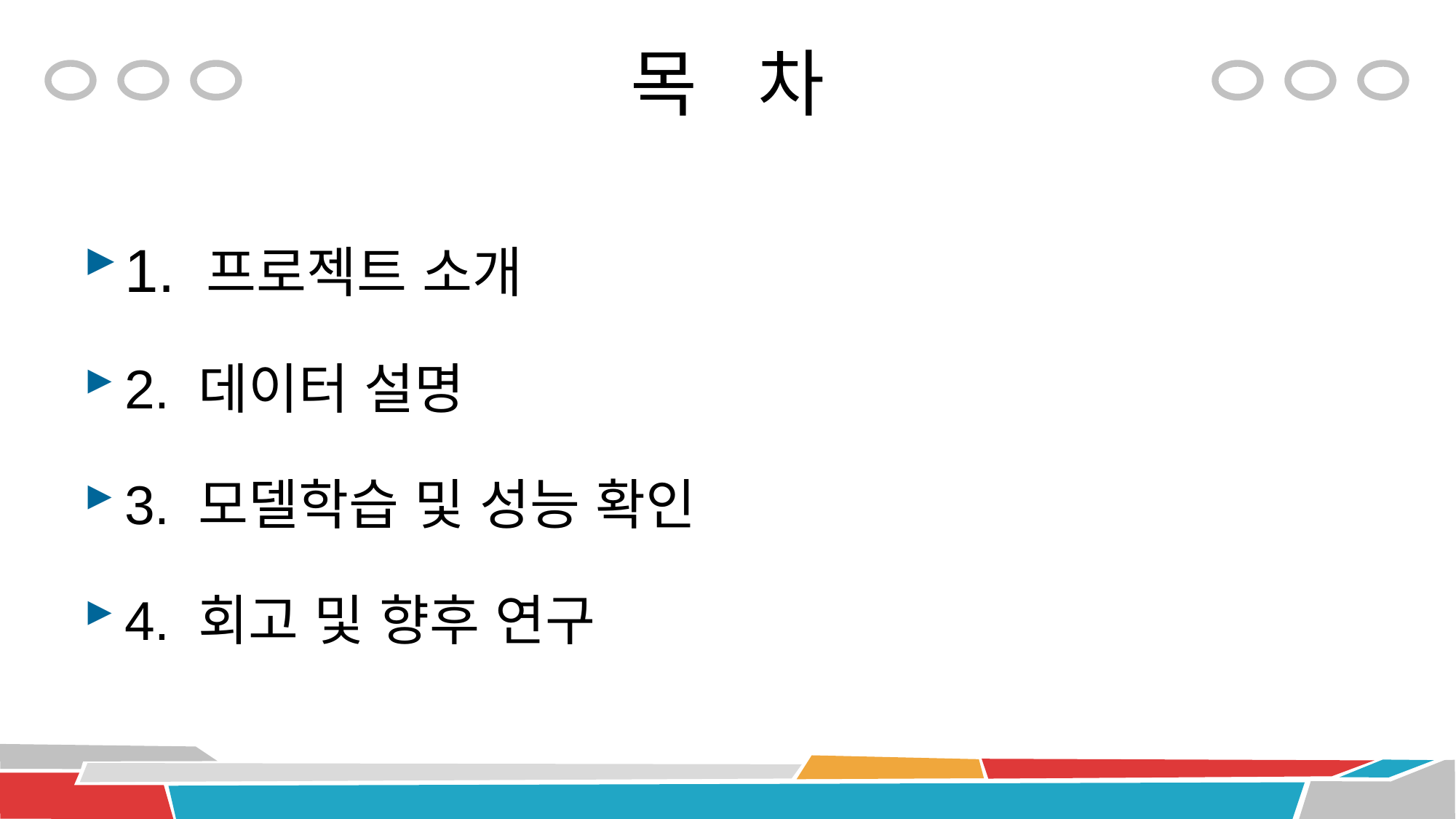

# 목   차
1. 프로젝트 소개
2. 데이터 설명
3. 모델학습 및 성능 확인
4. 회고 및 향후 연구